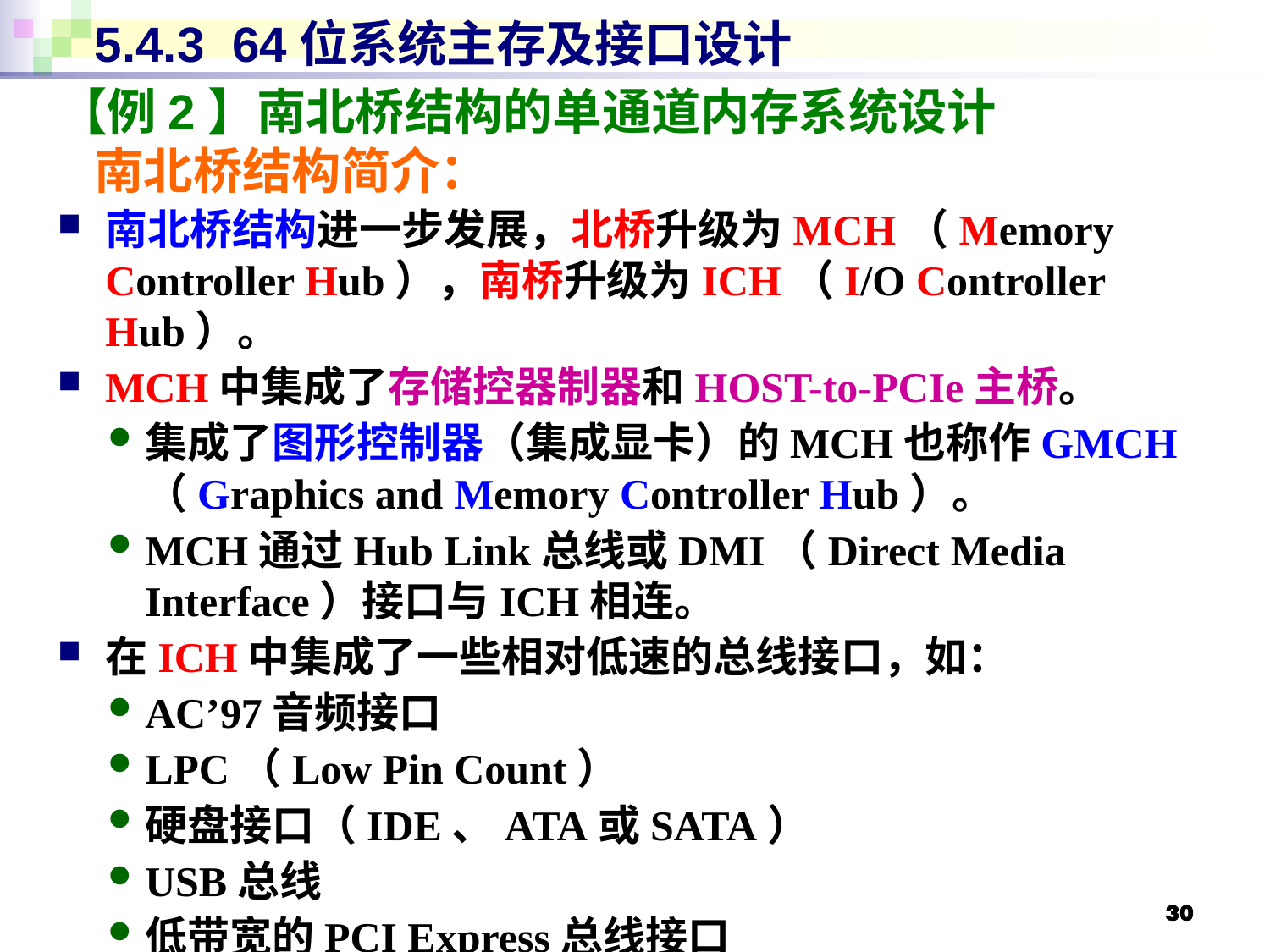

# 5.4.3  64位系统主存及接口设计
【例2】南北桥结构的单通道内存系统设计
南北桥结构简介：
南北桥结构进一步发展，北桥升级为MCH（Memory Controller Hub），南桥升级为ICH（I/O Controller Hub）。
MCH中集成了存储控器制器和HOST-to-PCIe主桥。
集成了图形控制器（集成显卡）的MCH也称作GMCH（Graphics and Memory Controller Hub）。
MCH通过Hub Link总线或DMI（Direct Media Interface）接口与ICH相连。
在ICH中集成了一些相对低速的总线接口，如：
AC’97音频接口
LPC（Low Pin Count）
硬盘接口（IDE、ATA或SATA）
USB总线
低带宽的PCI Express总线接口
30